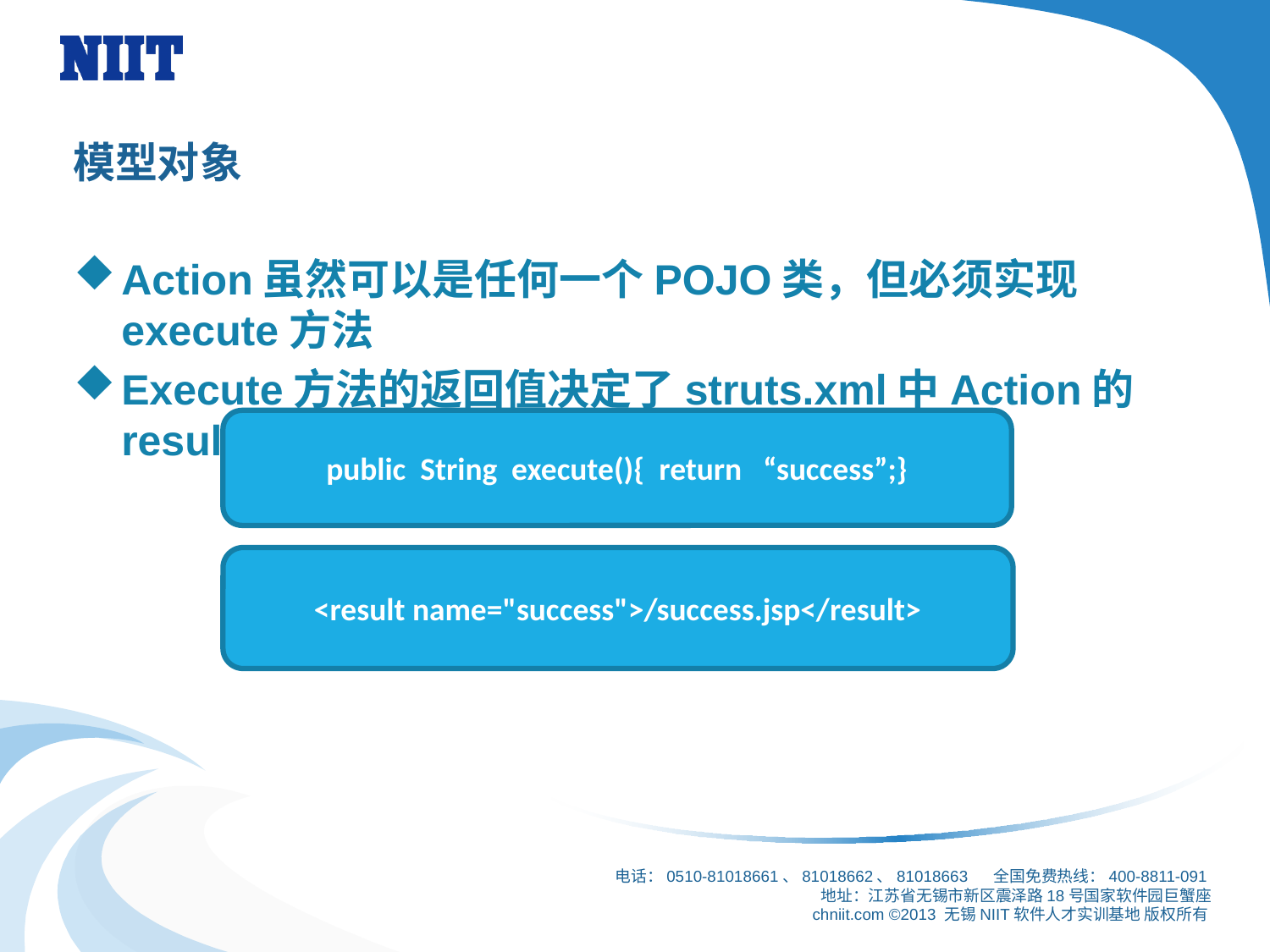

# 模型对象
Action虽然可以是任何一个POJO类，但必须实现execute方法
Execute方法的返回值决定了struts.xml中Action的result的name值
public  String  execute(){  return   “success”;}
<result name="success">/success.jsp</result>